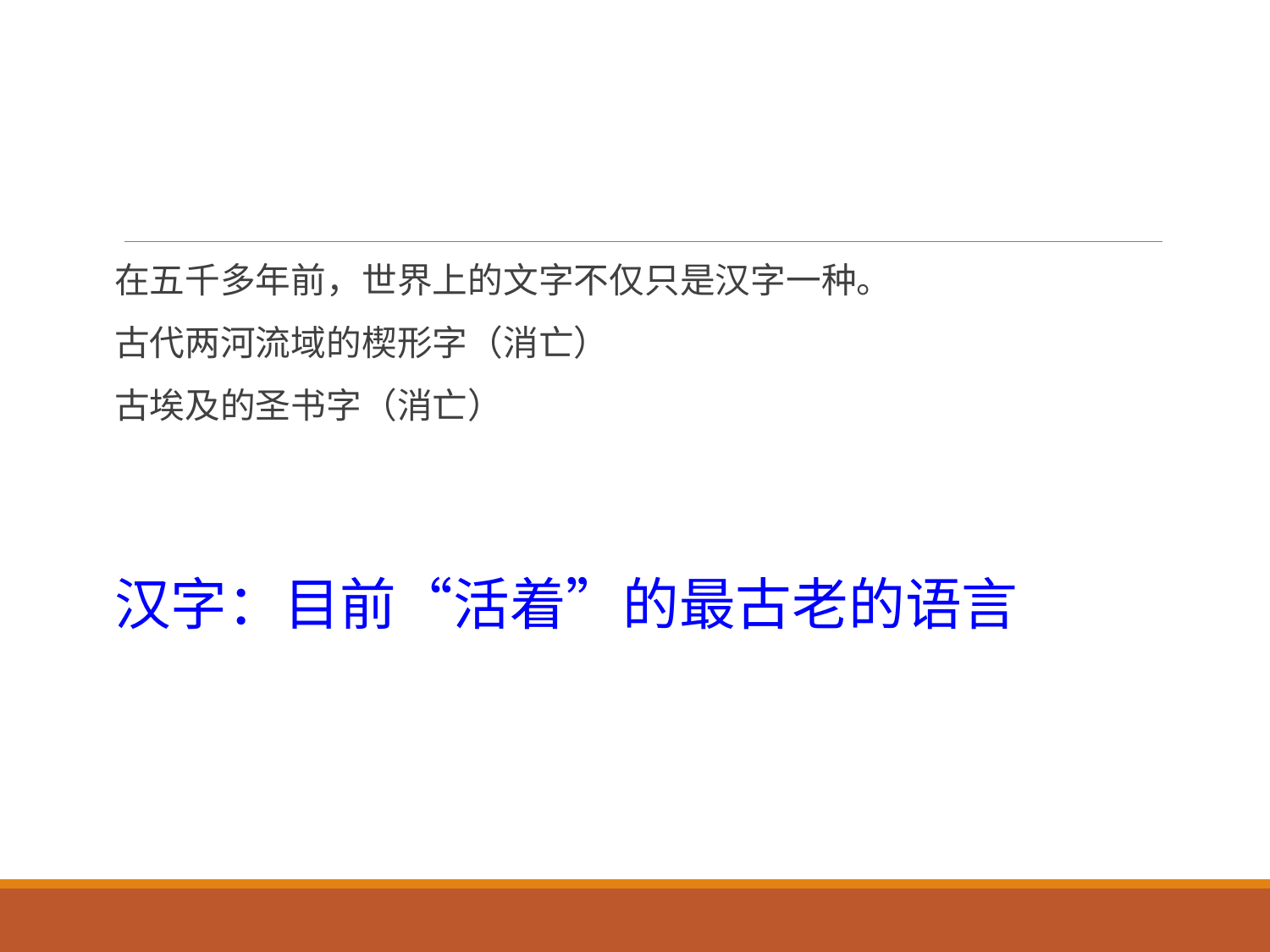

#
在五千多年前，世界上的文字不仅只是汉字一种。
古代两河流域的楔形字（消亡）
古埃及的圣书字（消亡）

汉字：目前“活着”的最古老的语言